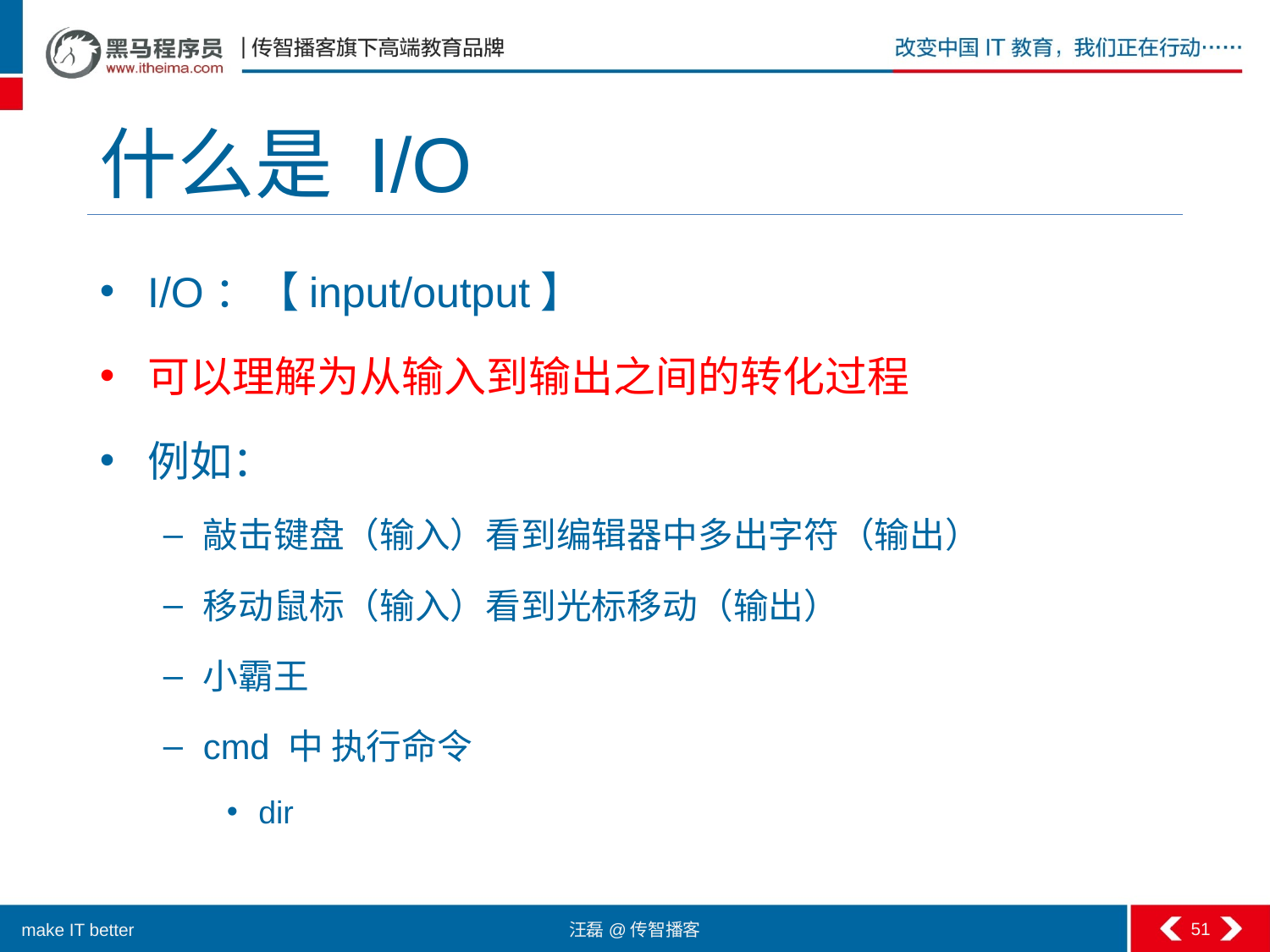

# 什么是 I/O
I/O：【input/output】
可以理解为从输入到输出之间的转化过程
例如：
敲击键盘（输入）看到编辑器中多出字符（输出）
移动鼠标（输入）看到光标移动（输出）
小霸王
cmd 中 执行命令
dir
51
汪磊@传智播客
make IT better